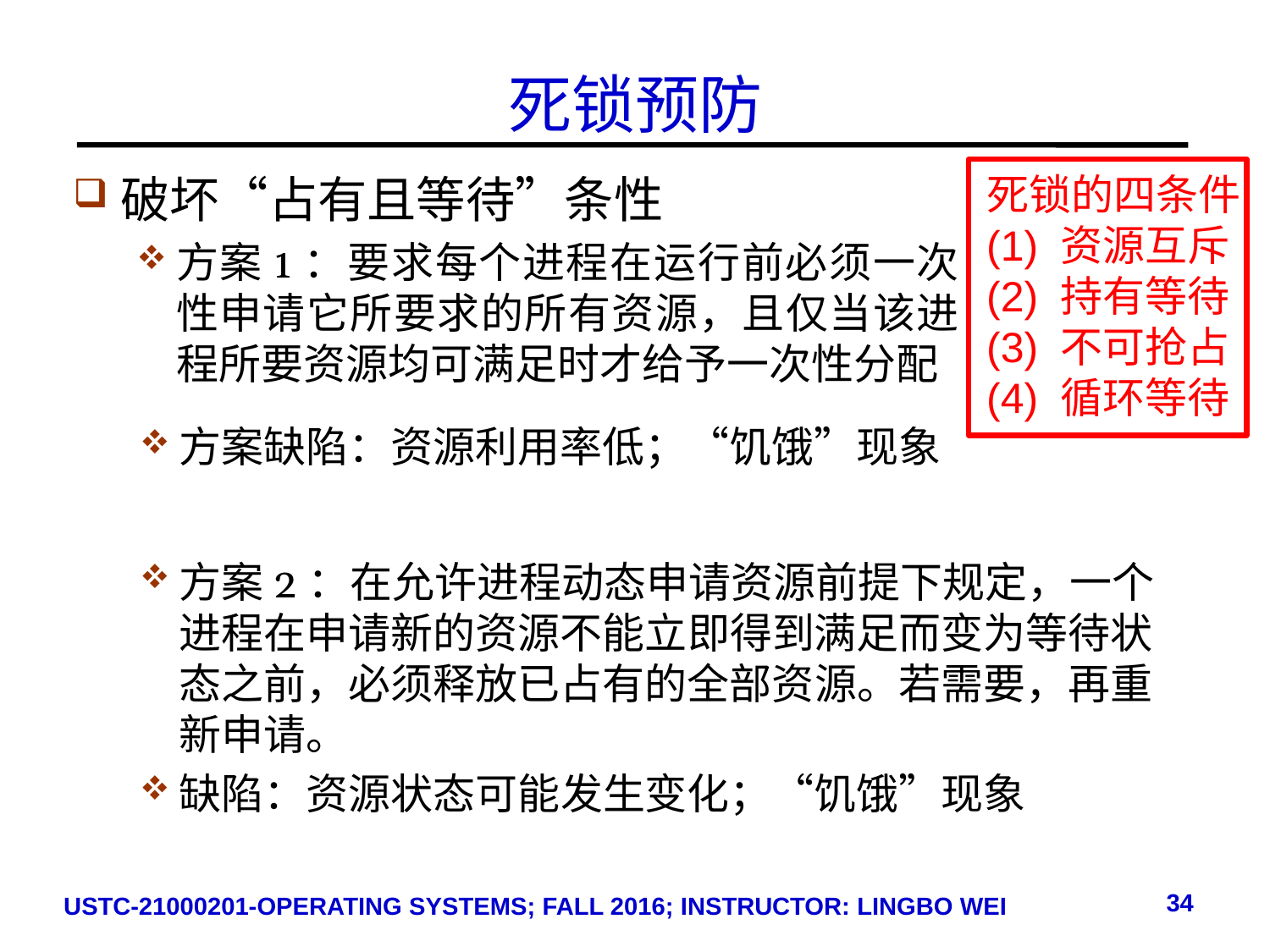

# 死锁预防

死锁的四条件
(1) 资源互斥
(2) 持有等待
(3) 不可抢占
(4) 循环等待

破坏“占有且等待”条性
方案1：要求每个进程在运行前必须一次性申请它所要求的所有资源，且仅当该进程所要资源均可满足时才给予一次性分配
方案缺陷：资源利用率低；“饥饿”现象

方案2：在允许进程动态申请资源前提下规定，一个进程在申请新的资源不能立即得到满足而变为等待状态之前，必须释放已占有的全部资源。若需要，再重新申请。
缺陷：资源状态可能发生变化；“饥饿”现象
34
USTC-21000201-OPERATING SYSTEMS; FALL 2016; INSTRUCTOR: LINGBO WEI